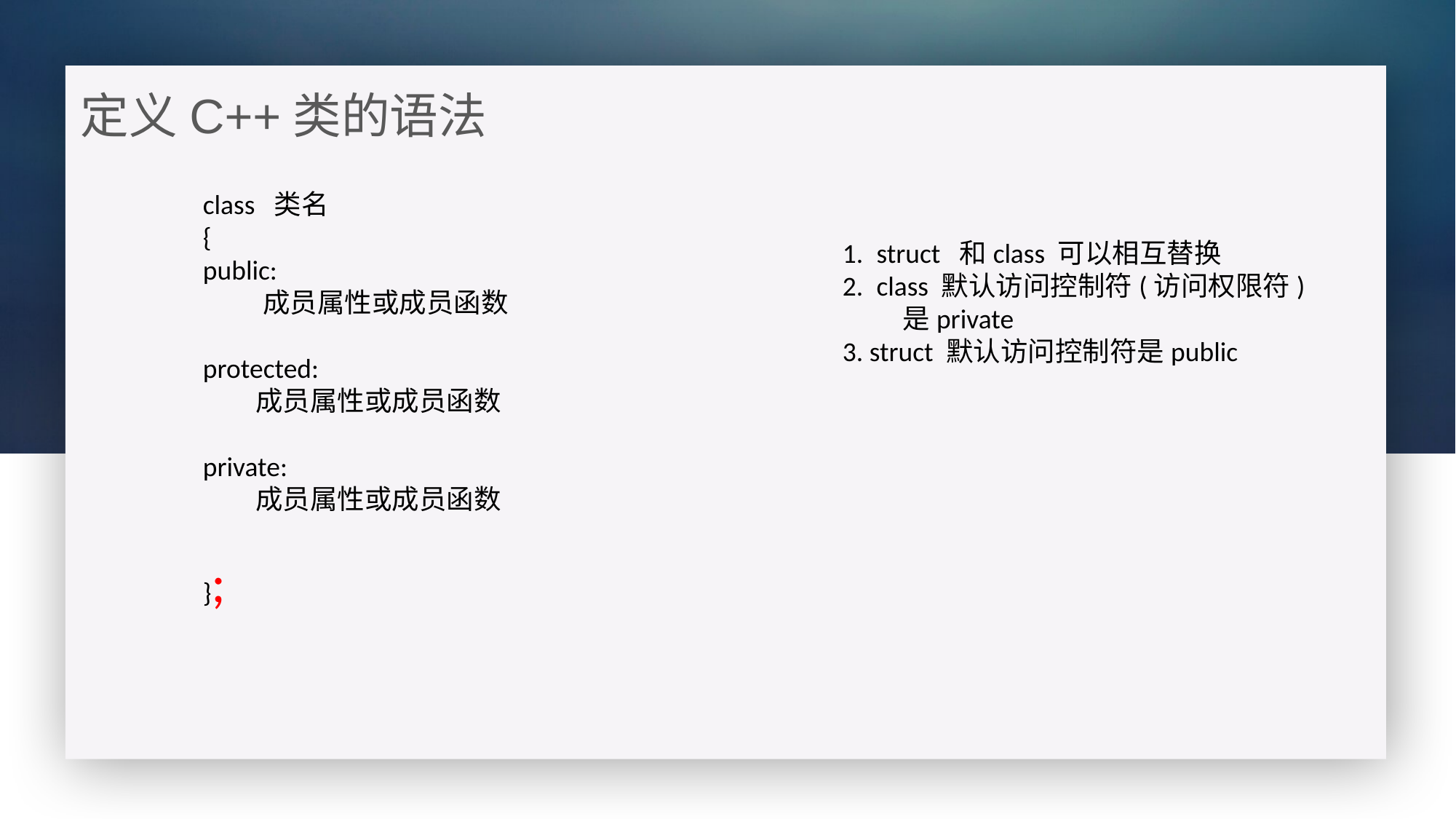

定义C++类的语法

class  类名
{
public:
       成员属性或成员函数

protected:
      成员属性或成员函数

private:
      成员属性或成员函数

};
struct  和class 可以相互替换
class 默认访问控制符(访问权限符)
       是private
3. struct 默认访问控制符是public